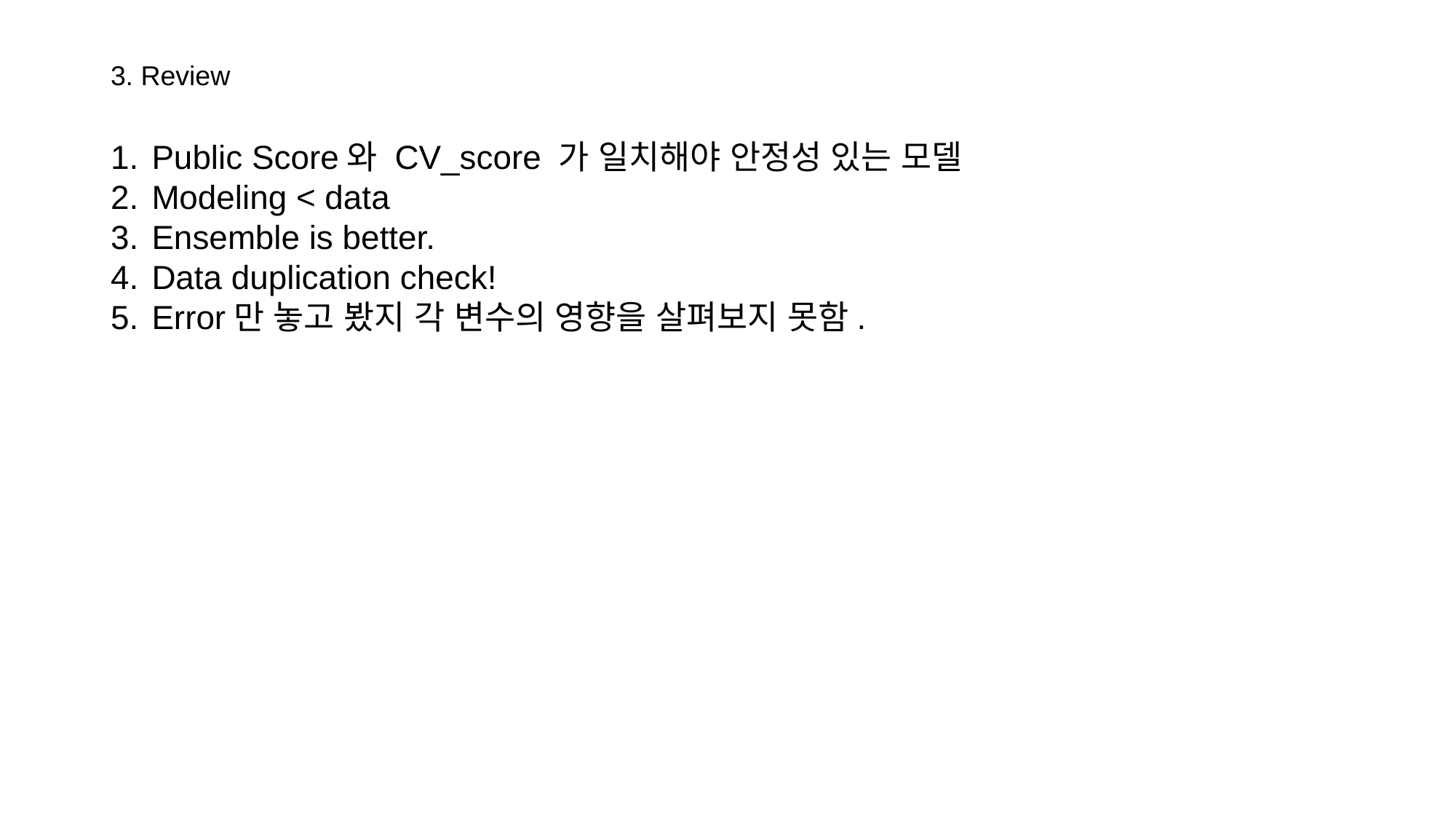

3. Review
Public Score와 CV_score 가 일치해야 안정성 있는 모델
Modeling < data
Ensemble is better.
Data duplication check!
Error만 놓고 봤지 각 변수의 영향을 살펴보지 못함.